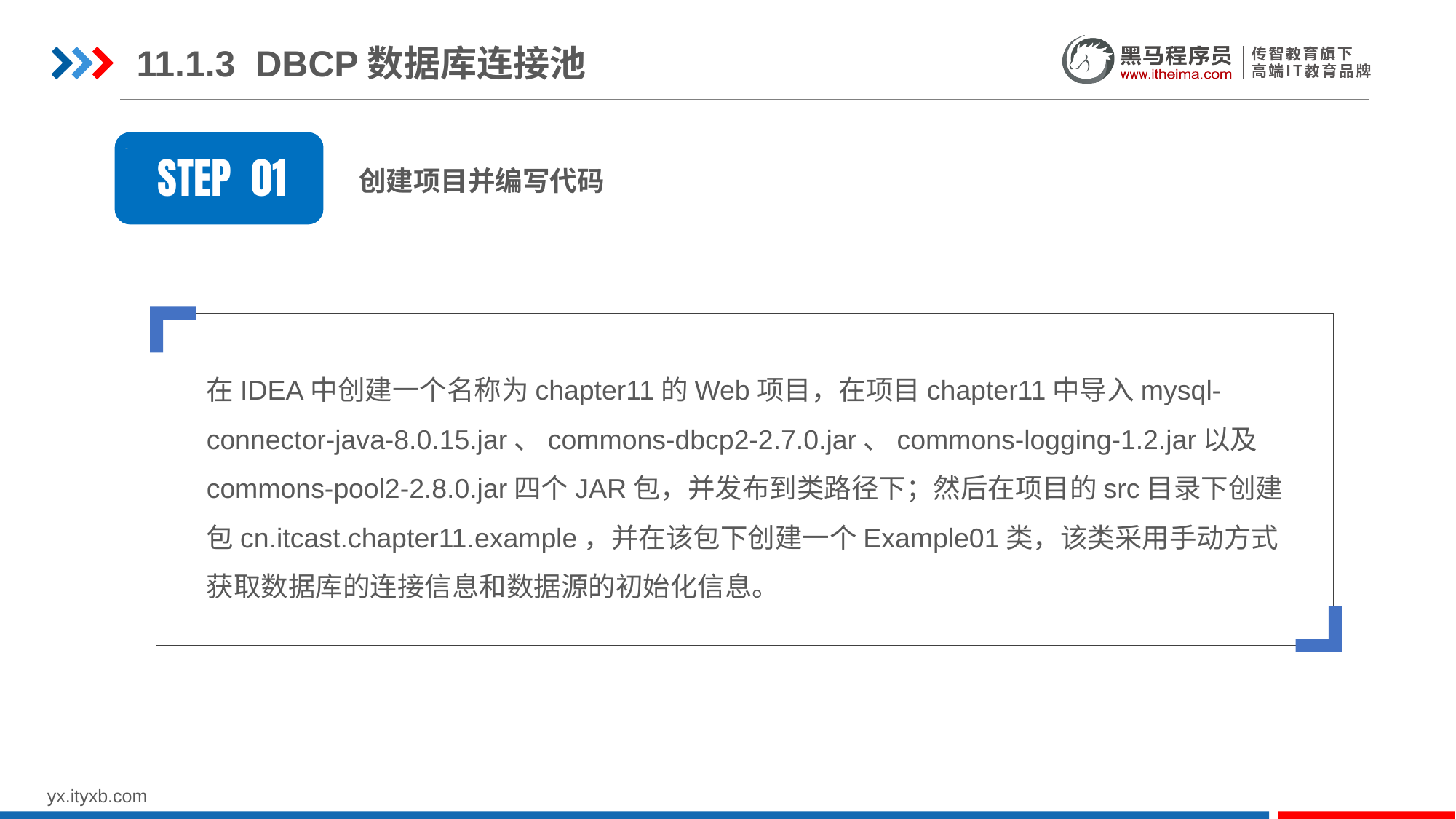

11.1.3  DBCP数据库连接池

创建项目并编写代码
STEP  01

在IDEA中创建一个名称为chapter11的Web项目，在项目chapter11中导入mysql-connector-java-8.0.15.jar、commons-dbcp2-2.7.0.jar、commons-logging-1.2.jar以及commons-pool2-2.8.0.jar四个JAR包，并发布到类路径下；然后在项目的src目录下创建包cn.itcast.chapter11.example，并在该包下创建一个Example01类，该类采用手动方式获取数据库的连接信息和数据源的初始化信息。